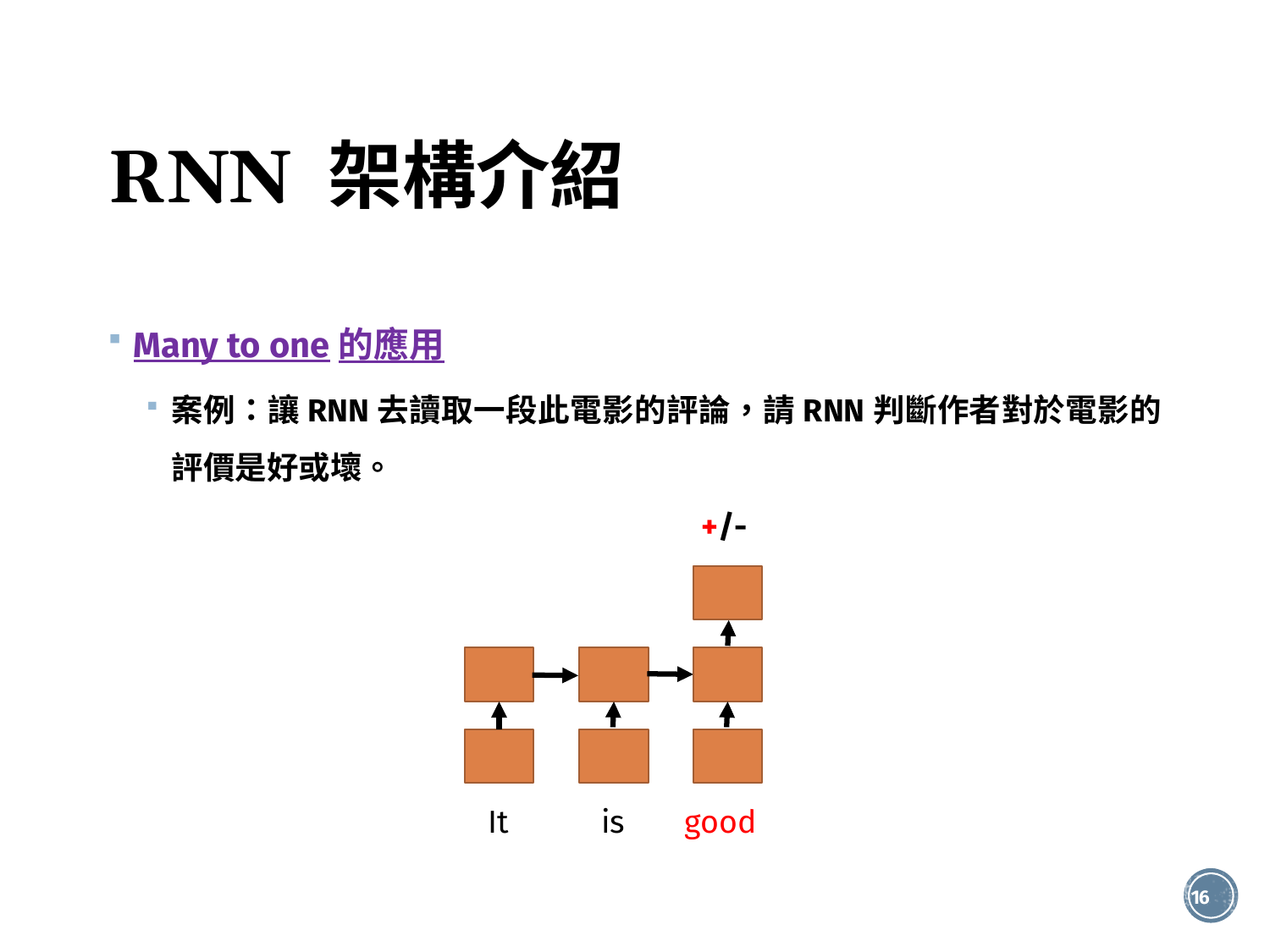

# RNN 架構介紹
Many to one的應用
案例：讓RNN去讀取一段此電影的評論，請RNN判斷作者對於電影的評價是好或壞。
+/-

It           is       good
16